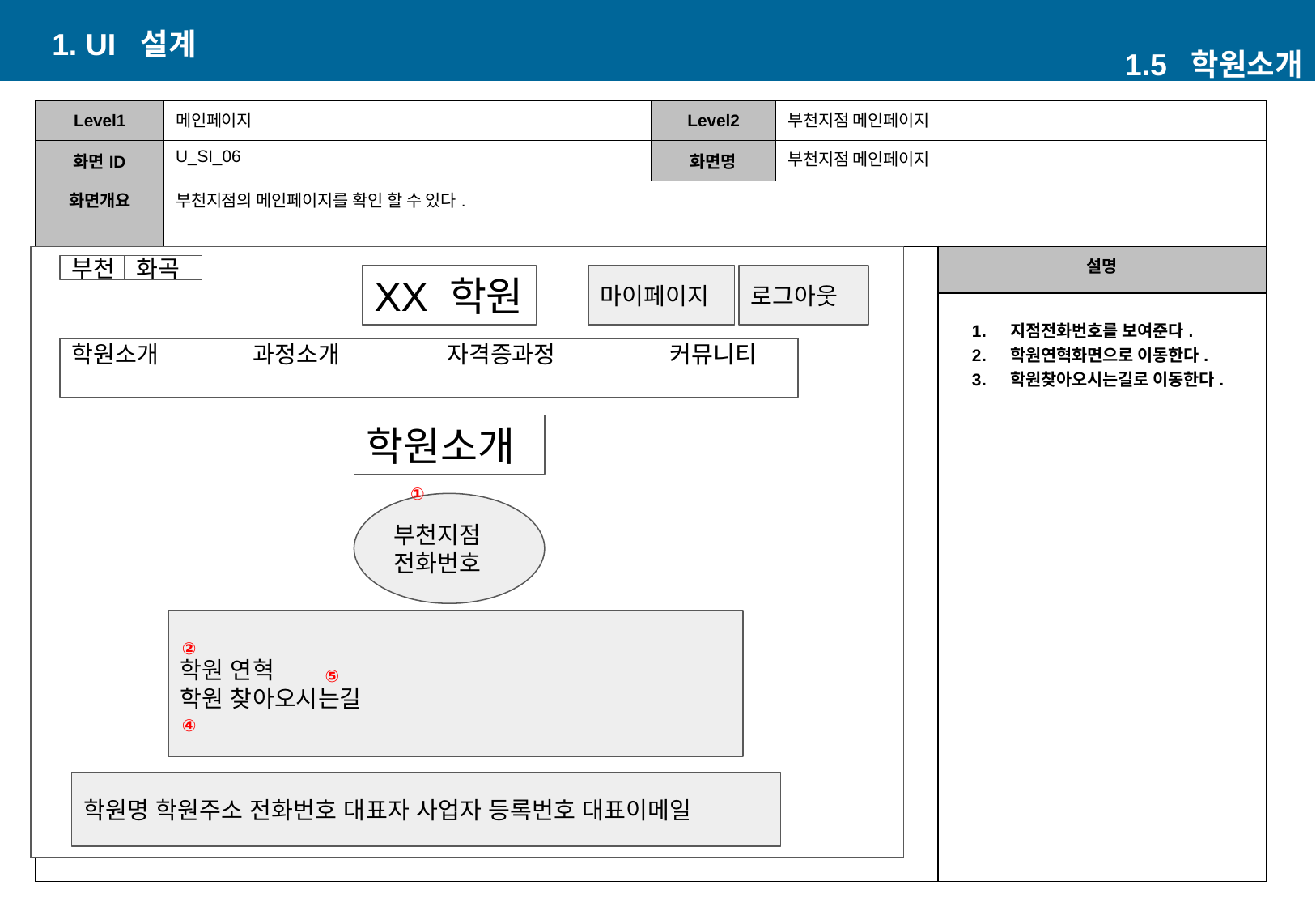

1. UI  설계
1.5  학원소개
| Level1 | 메인페이지 | Level2 | 부천지점 메인페이지 |  |
| --- | --- | --- | --- | --- |
| 화면ID | U\_SI\_06 | 화면명 | 부천지점 메인페이지 |  |
| 화면개요 | 부천지점의 메인페이지를 확인 할 수 있다. |  |  |  |
|  |  |  |  | 설명 |
|  |  |  |  | 지점전화번호를 보여준다. 학원연혁화면으로 이동한다. 학원찾아오시는길로 이동한다. |

부천
화곡
마이페이지
로그아웃
XX 학원
학원소개              과정소개                자격증과정                 커뮤니티
학원소개
①
부천지점
전화번호
학원 연혁
학원 찾아오시는길
②
⑤
④
학원명 학원주소 전화번호 대표자 사업자 등록번호 대표이메일